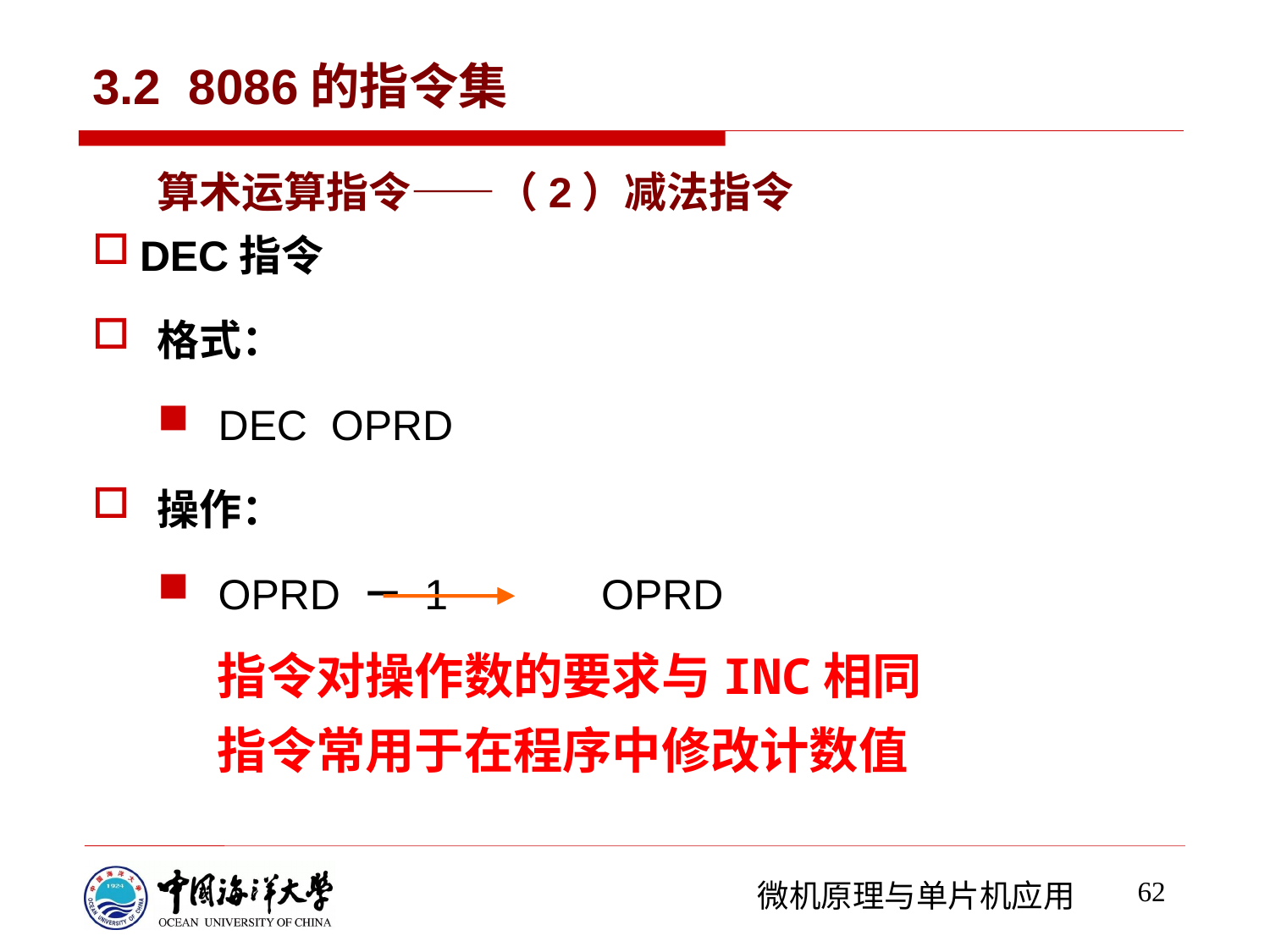

# 3.2  8086的指令集
算术运算指令——（2）减法指令
DEC指令
格式：
DEC  OPRD
操作：
OPRD － 1             OPRD

指令对操作数的要求与INC相同
指令常用于在程序中修改计数值
62